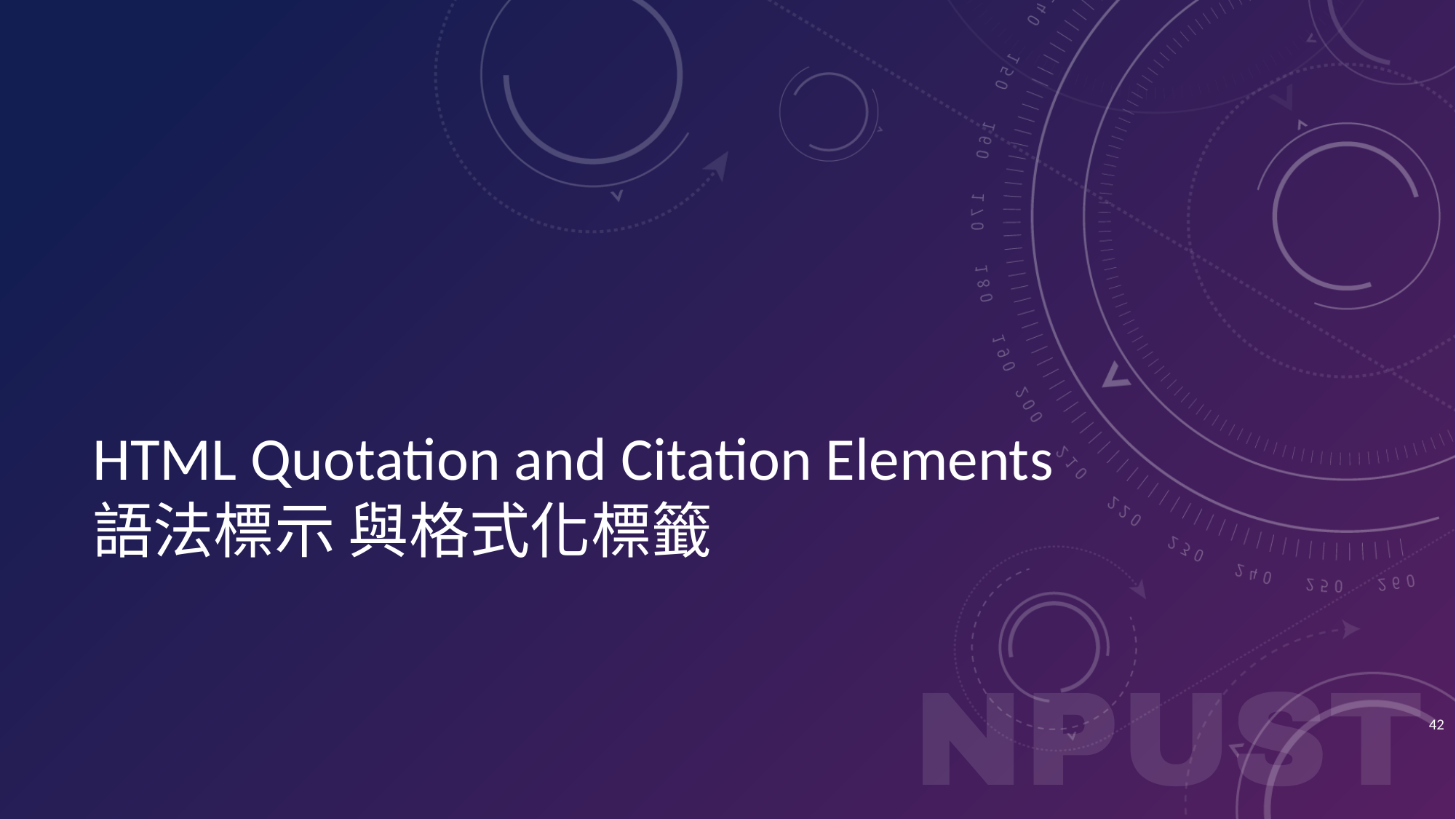

# HTML Quotation and Citation Elements 語法標示 與格式化標籤

42